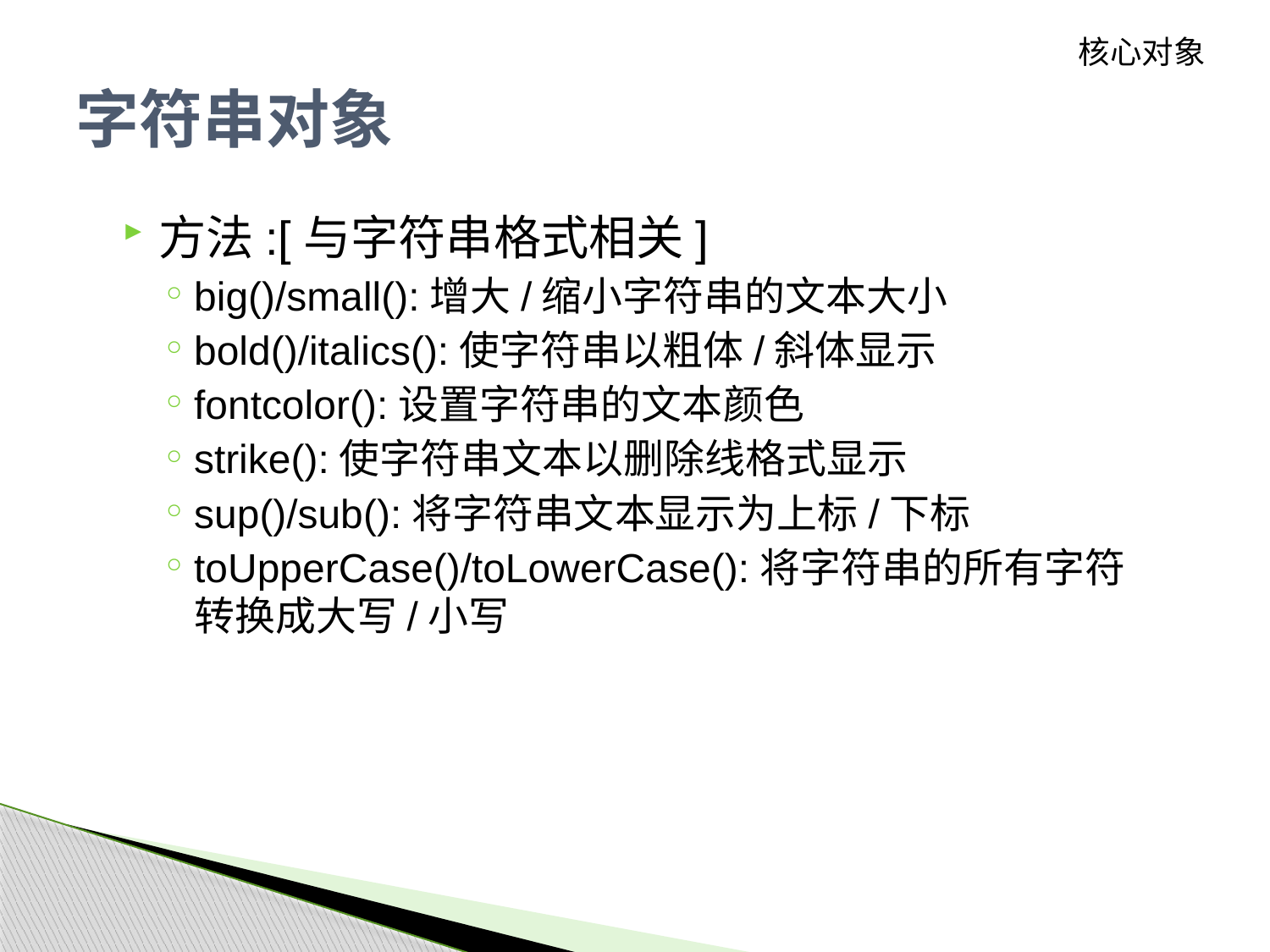

核心对象
# 字符串对象
方法:[与字符串格式相关]
big()/small():增大/缩小字符串的文本大小
bold()/italics():使字符串以粗体/斜体显示
fontcolor():设置字符串的文本颜色
strike():使字符串文本以删除线格式显示
sup()/sub():将字符串文本显示为上标/下标
toUpperCase()/toLowerCase():将字符串的所有字符转换成大写/小写